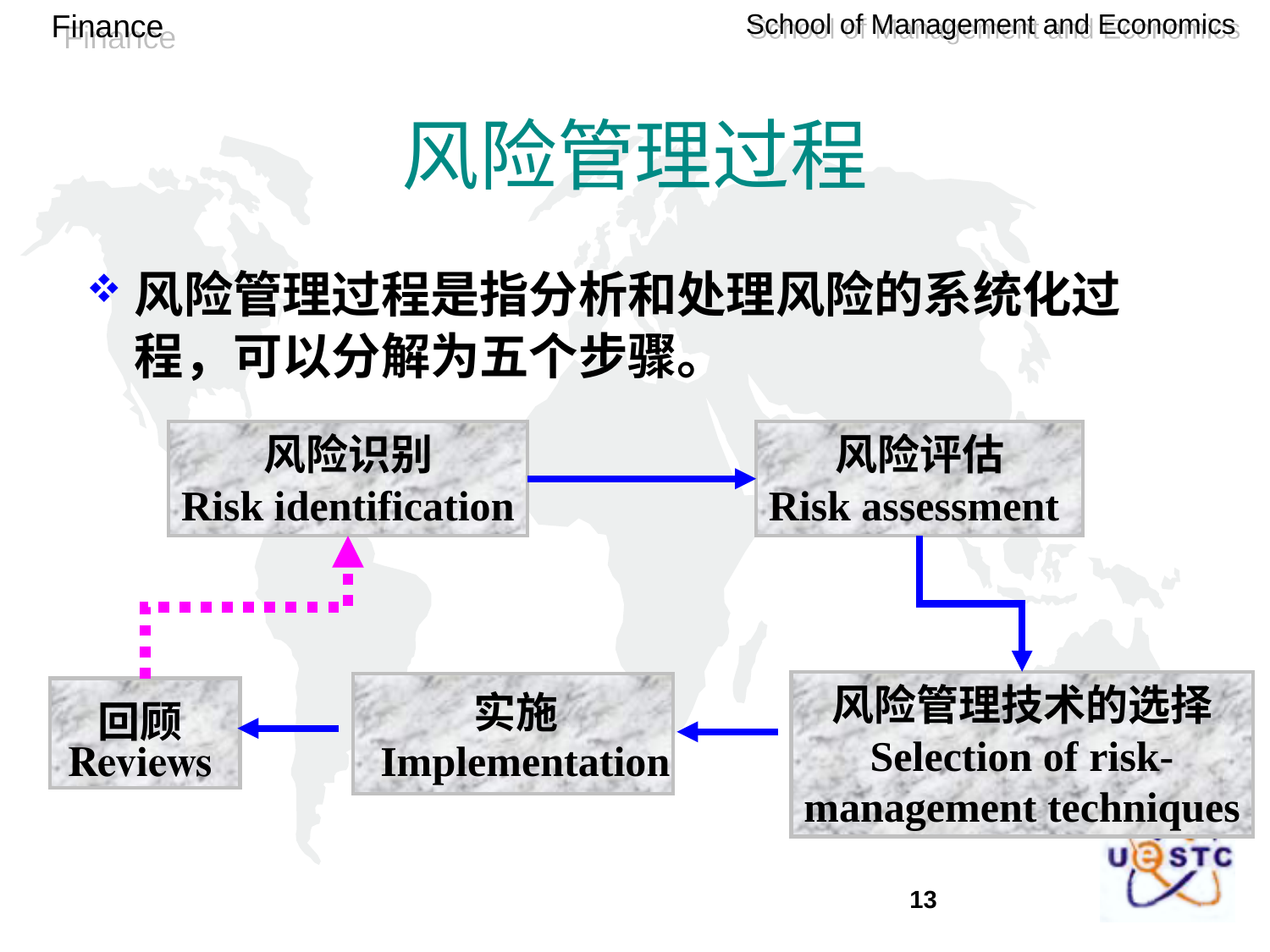

# 风险管理过程
风险管理过程是指分析和处理风险的系统化过程，可以分解为五个步骤。
风险识别
Risk identification
风险评估
Risk assessment
风险管理技术的选择
Selection of risk-
management techniques

实施   Implementation
回顾
Reviews